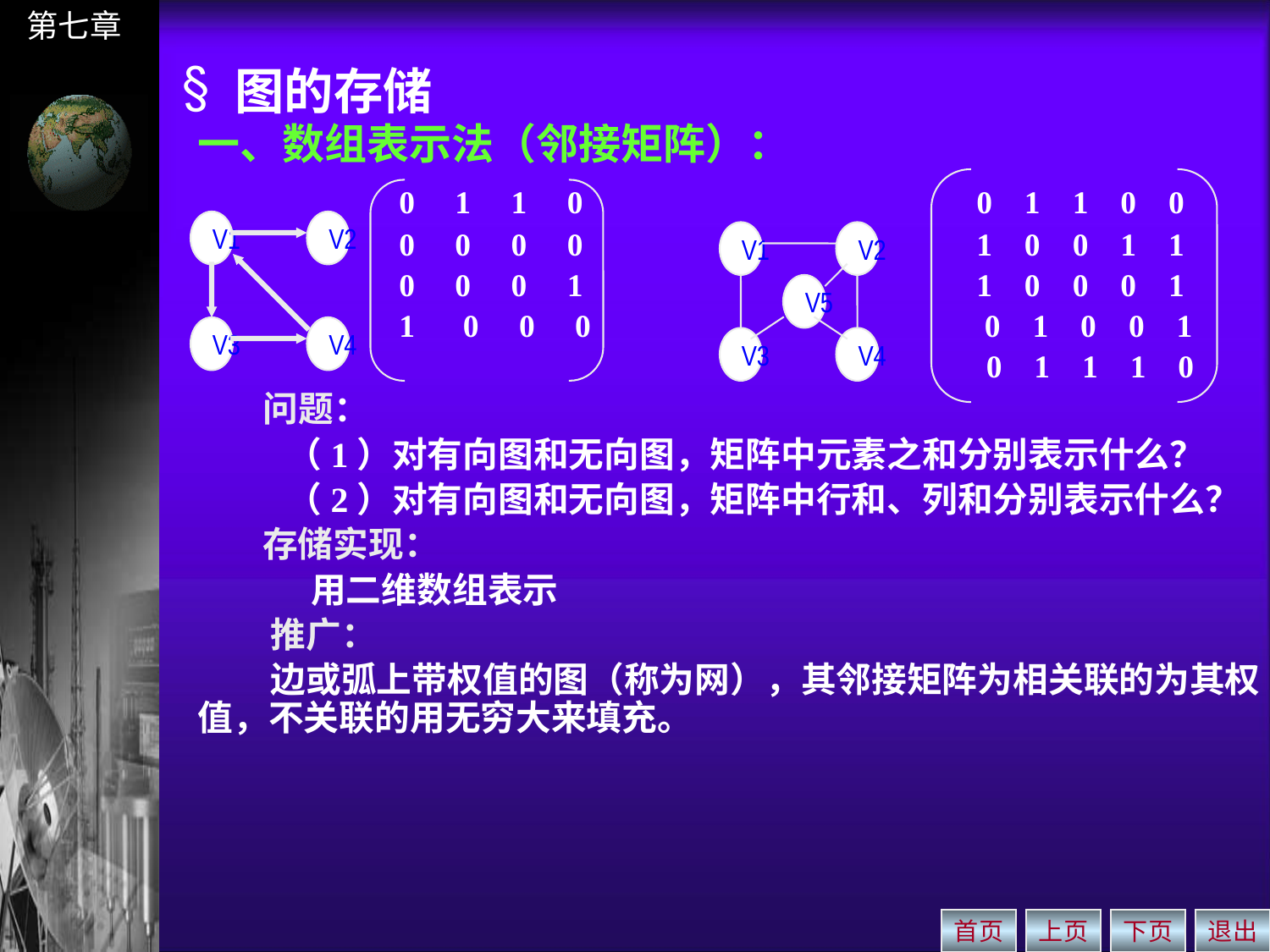

# 图的存储
一、数组表示法（邻接矩阵）：
                   0     1     1     0                                                 0    1    1    0    0
                         0     0     0     0                                                 1    0    0    1    1
                         0     0     0     1                                                 1    0    0    0    1
                         1      0     0     0                                                 0    1    0    0    1
                                                                                                  0    1    1    1    0
        问题：
          （1）对有向图和无向图，矩阵中元素之和分别表示什么？
          （2）对有向图和无向图，矩阵中行和、列和分别表示什么？
       存储实现：
             用二维数组表示
        推广：
        边或弧上带权值的图（称为网），其邻接矩阵为相关联的为其权值，不关联的用无穷大来填充。

V1
V2

V3
V4

V1
V2

V5

V3
V4